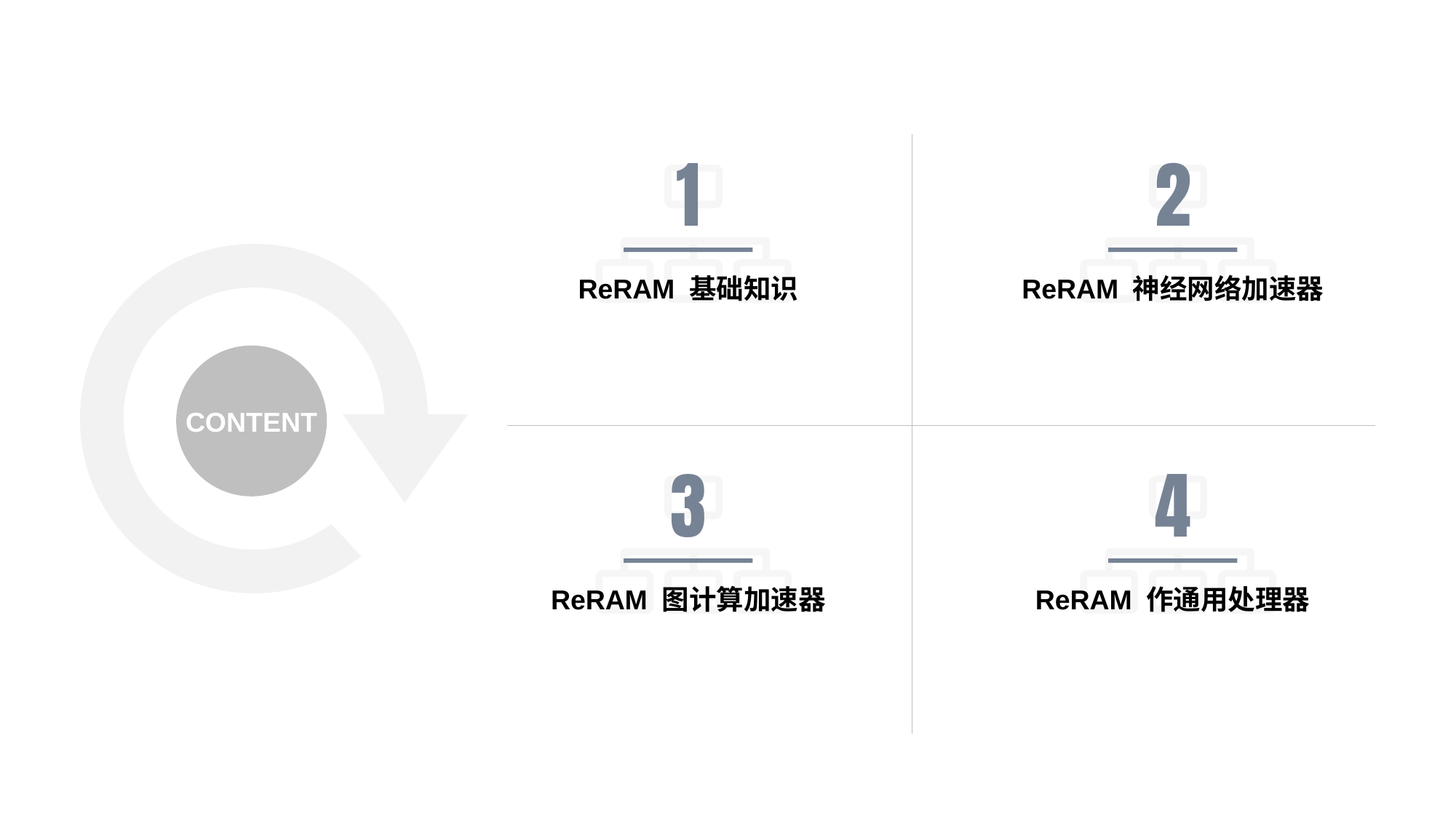

1

ReRAM 基础知识
2

ReRAM 神经网络加速器

CONTENT
3

ReRAM 图计算加速器
4

ReRAM 作通用处理器